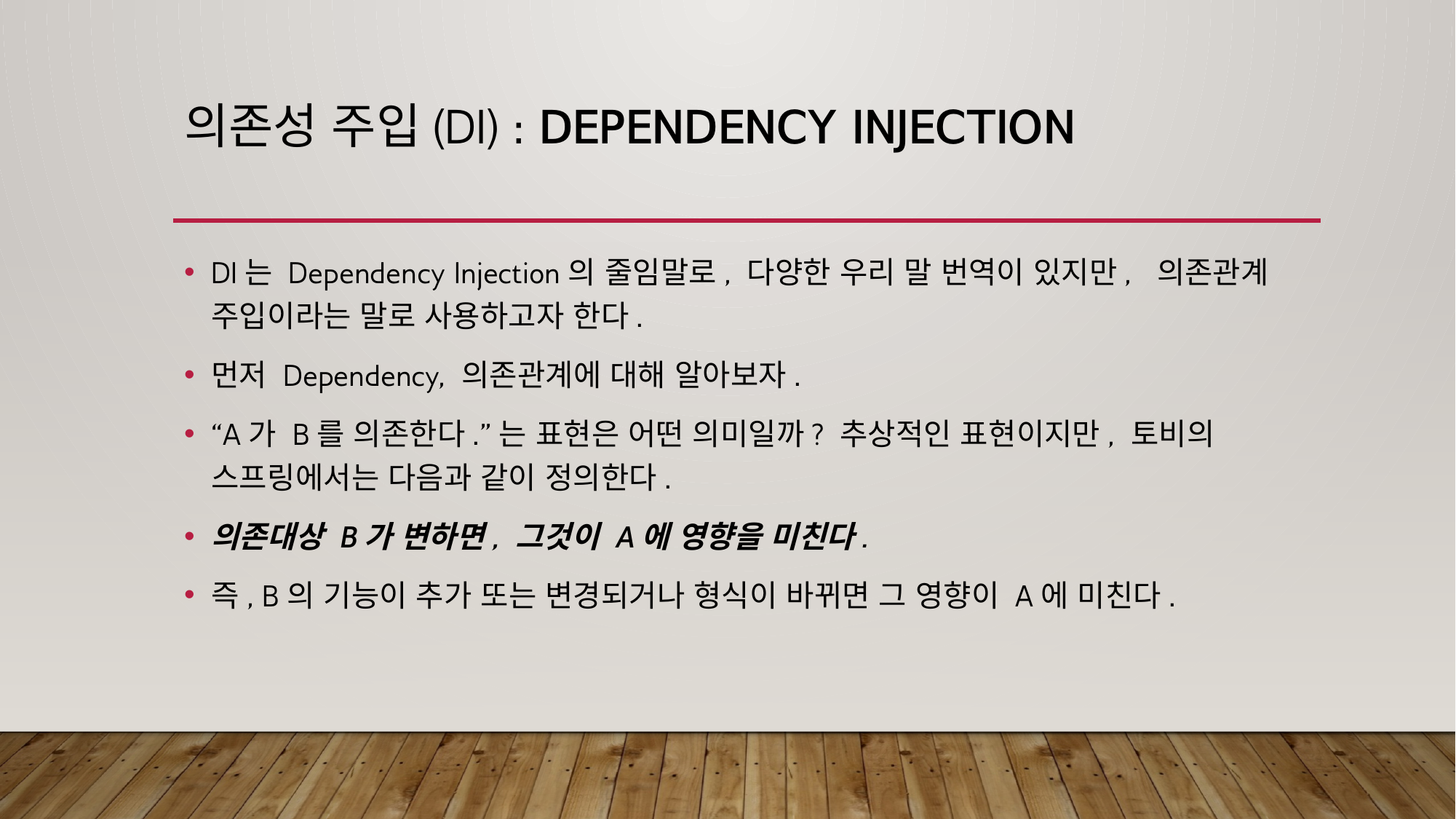

# 의존성 주입(DI) : Dependency Injection
DI는 Dependency Injection의 줄임말로, 다양한 우리 말 번역이 있지만,  의존관계 주입이라는 말로 사용하고자 한다.
먼저 Dependency, 의존관계에 대해 알아보자.
“A가 B를 의존한다.”는 표현은 어떤 의미일까? 추상적인 표현이지만, 토비의 스프링에서는 다음과 같이 정의한다.
의존대상 B가 변하면, 그것이 A에 영향을 미친다.
즉, B의 기능이 추가 또는 변경되거나 형식이 바뀌면 그 영향이 A에 미친다.